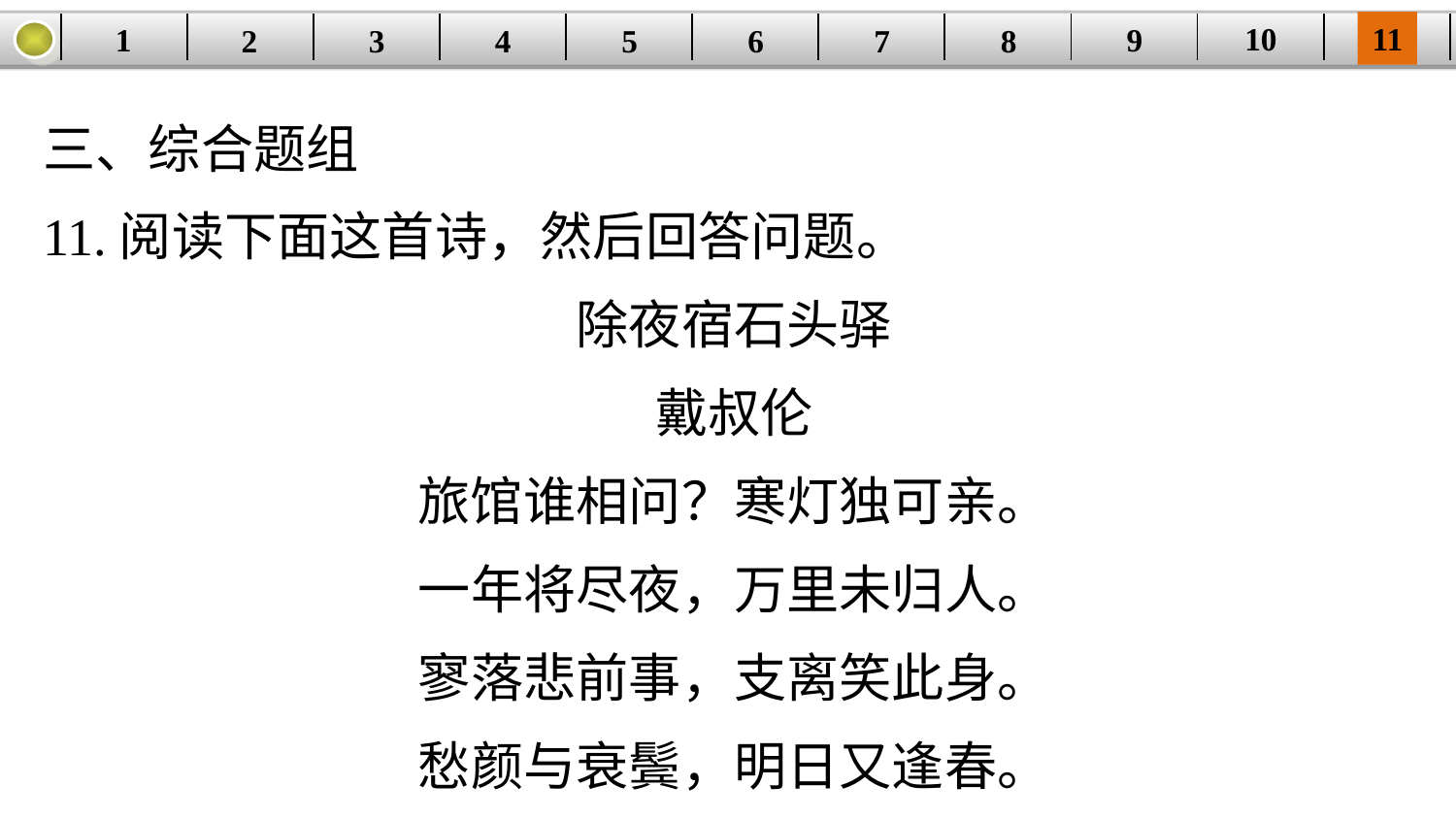

10

11
9
1
3
4
5
6
8
2
|  |  |  |  |  |  |  |  |  |  |  |
| --- | --- | --- | --- | --- | --- | --- | --- | --- | --- | --- |
7

三、综合题组
11.阅读下面这首诗，然后回答问题。
除夜宿石头驿
戴叔伦
旅馆谁相问？寒灯独可亲。
一年将尽夜，万里未归人。
寥落悲前事，支离笑此身。
愁颜与衰鬓，明日又逢春。